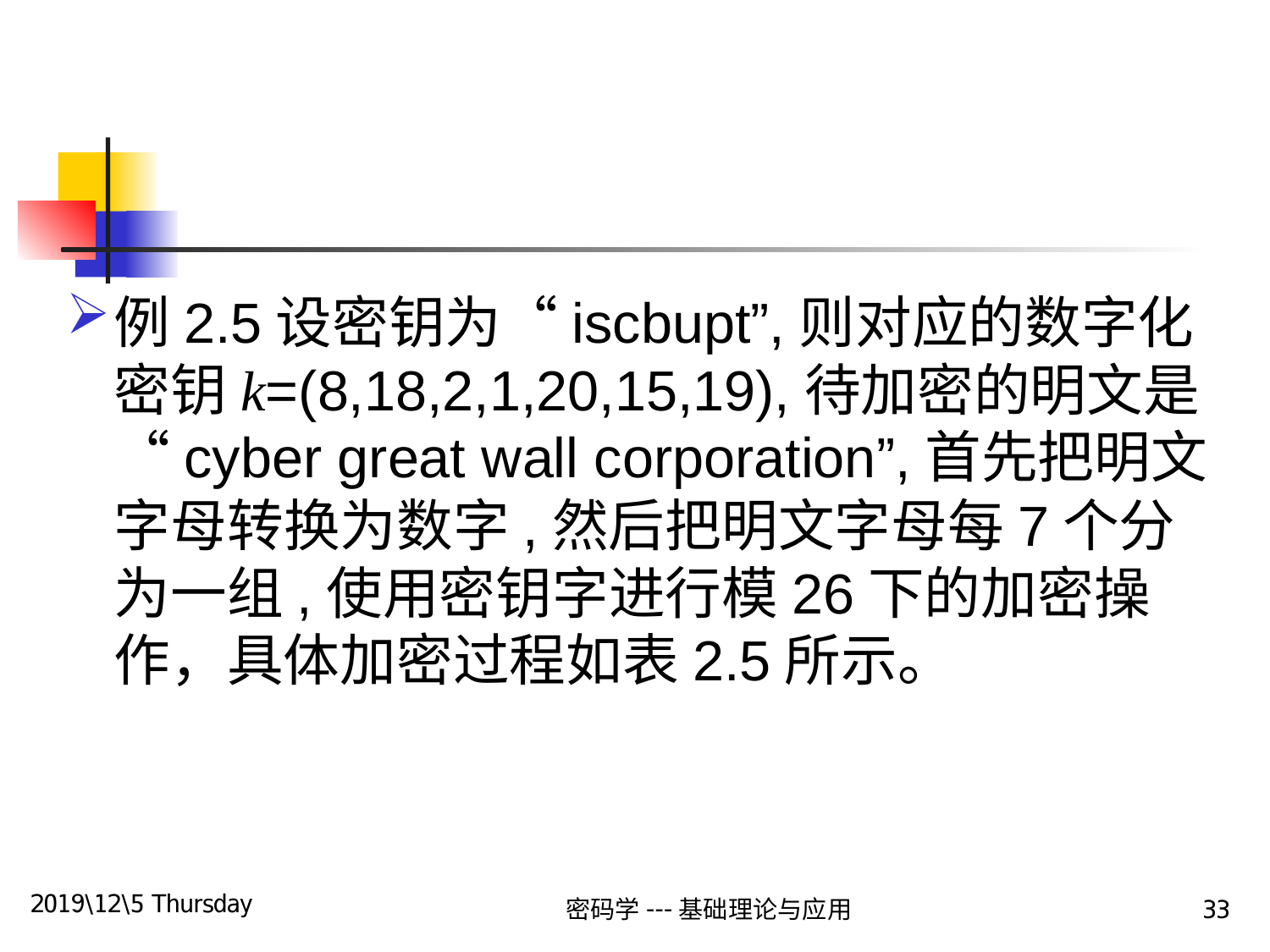

#
例2.5设密钥为“iscbupt”,则对应的数字化密钥k=(8,18,2,1,20,15,19),待加密的明文是“cyber great wall corporation”,首先把明文字母转换为数字,然后把明文字母每7个分为一组,使用密钥字进行模26下的加密操作，具体加密过程如表2.5所示。

密码学---基础理论与应用
33
2019\12\5 Thursday